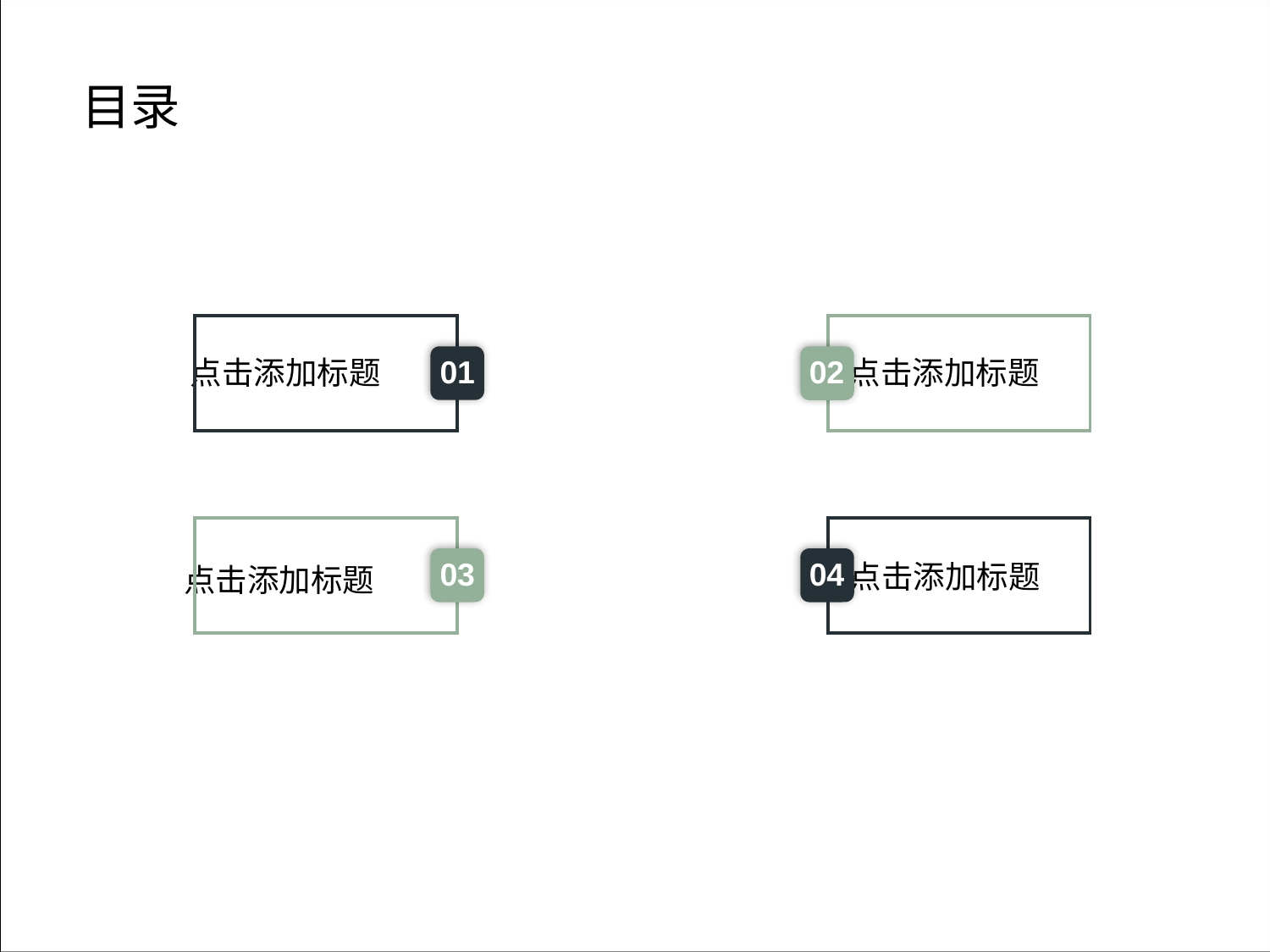

目录
点击添加文本

01

02

03

04

点击添加标题
点击添加标题
点击添加文本
点击添加标题
点击添加标题
点击添加文本
点击添加文本